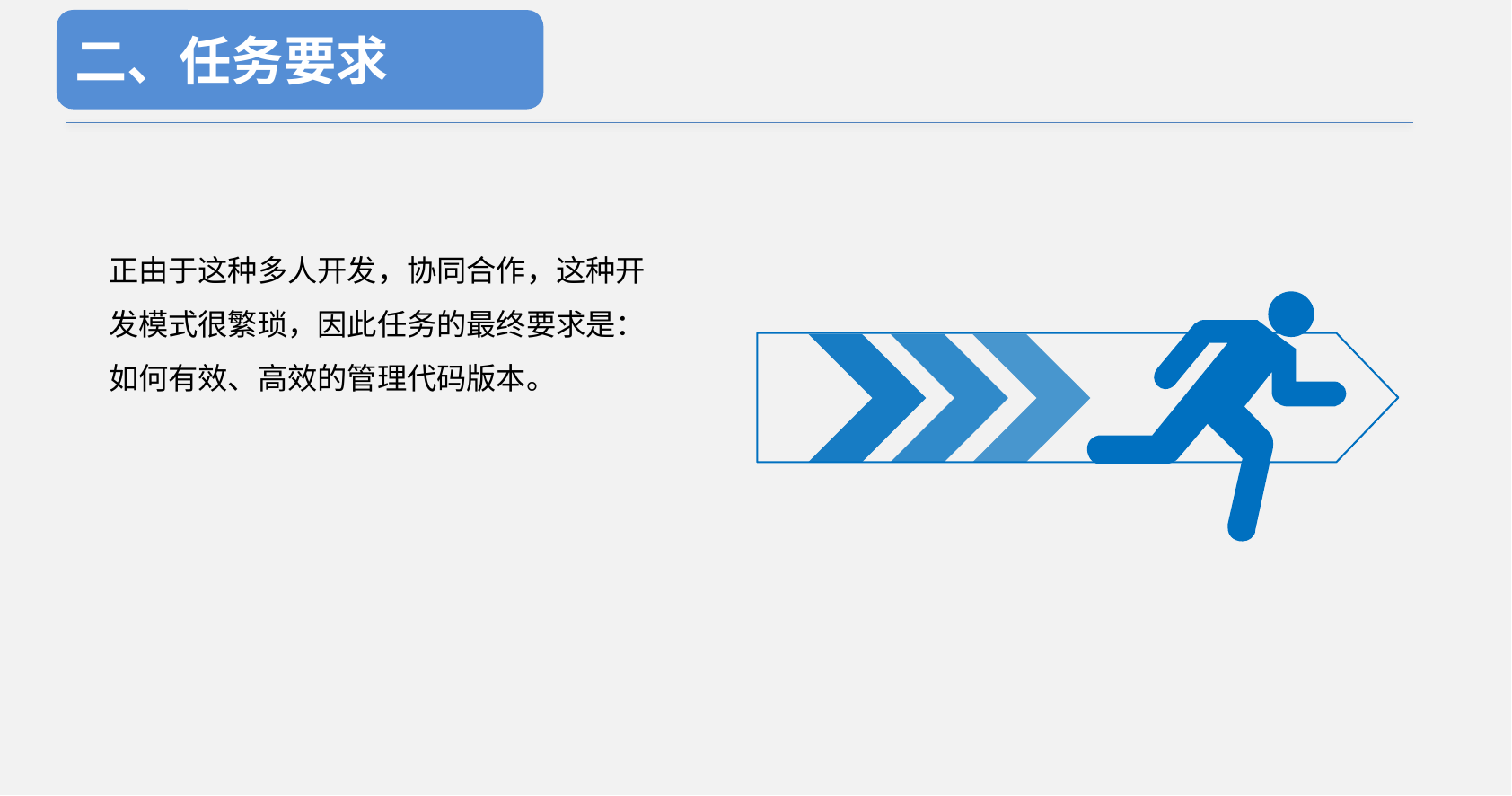

二、任务要求
正由于这种多人开发，协同合作，这种开发模式很繁琐，因此任务的最终要求是：如何有效、高效的管理代码版本。